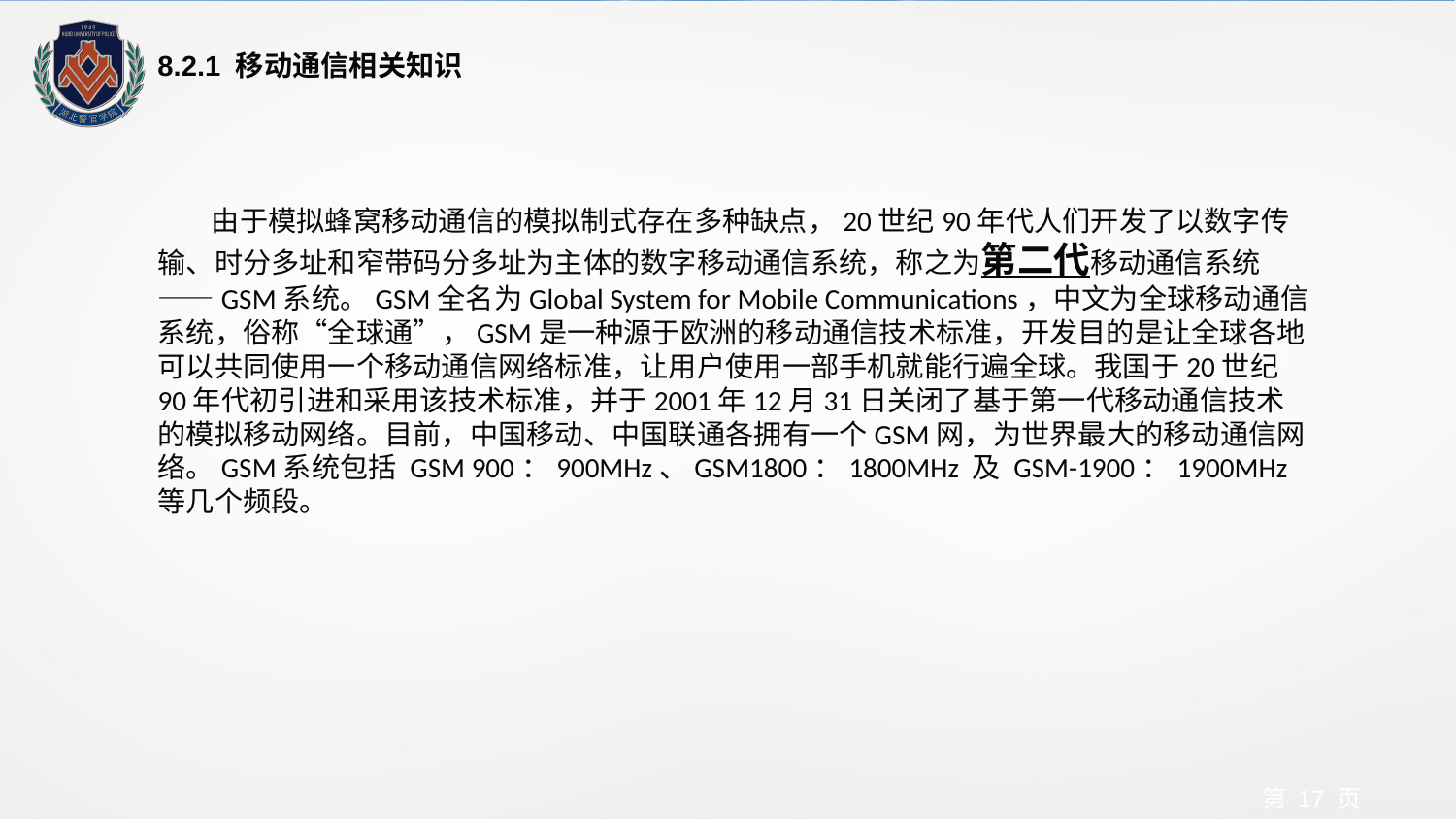

8.2.1 移动通信相关知识

         由于模拟蜂窝移动通信的模拟制式存在多种缺点，20世纪90年代人们开发了以数字传输、时分多址和窄带码分多址为主体的数字移动通信系统，称之为第二代移动通信系统——GSM系统。GSM全名为Global System for Mobile Communications，中文为全球移动通信系统，俗称“全球通”，GSM是一种源于欧洲的移动通信技术标准，开发目的是让全球各地可以共同使用一个移动通信网络标准，让用户使用一部手机就能行遍全球。我国于20世纪90年代初引进和采用该技术标准，并于2001年12月31日关闭了基于第一代移动通信技术的模拟移动网络。目前，中国移动、中国联通各拥有一个GSM网，为世界最大的移动通信网络。GSM系统包括 GSM 900：900MHz、GSM1800：1800MHz 及 GSM-1900：1900MHz等几个频段。